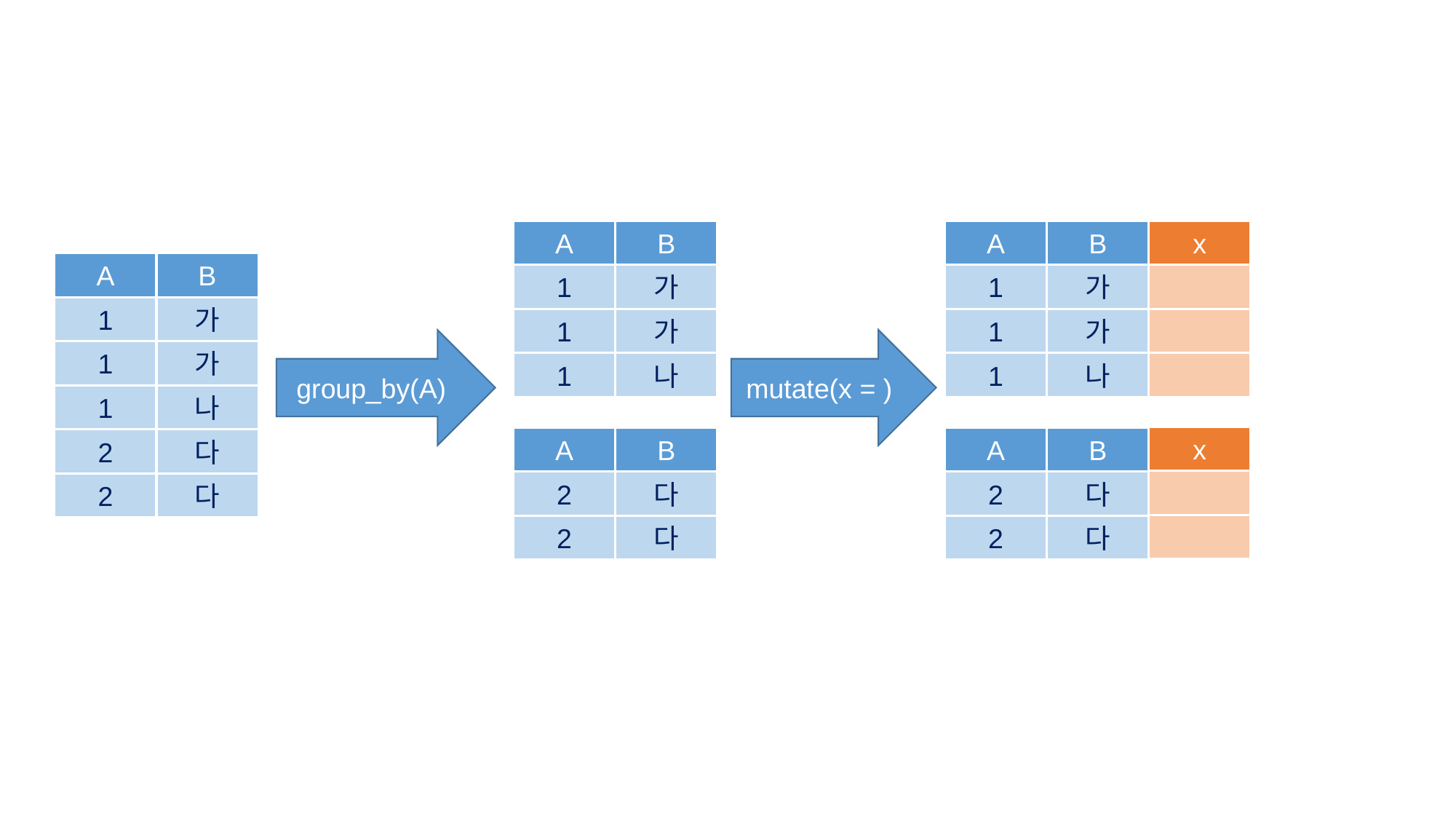

A
B
A
B
x
A
B
1
가
1
가

1
가
1
가
1
가

group_by(A)
mutate(x = )
1
가
1
나
1
나

1
나
x
A
B
A
B
2
다

2
다
2
다
2
다

2
다
2
다